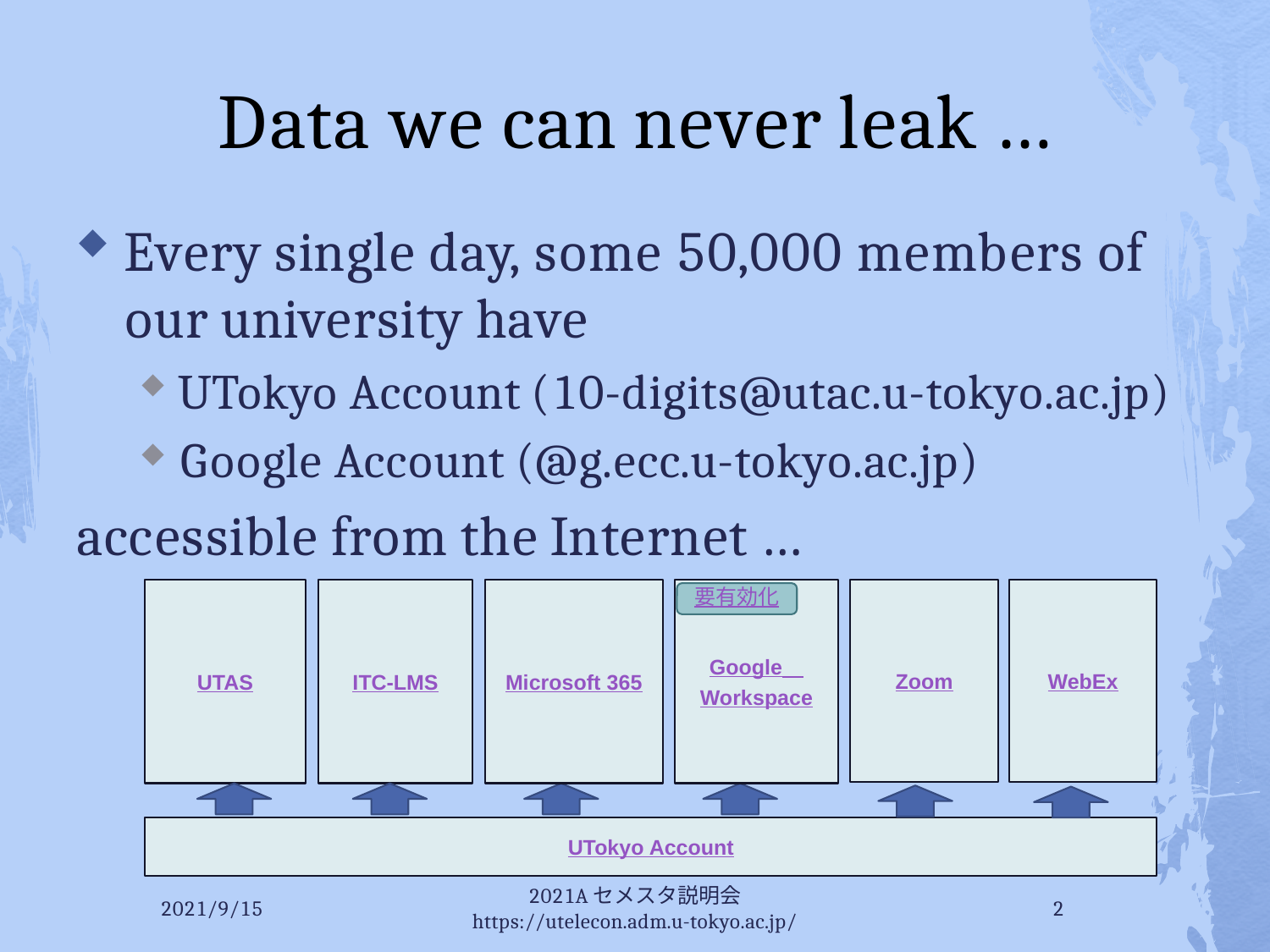

# Data we can never leak …
Every single day, some 50,000 members of our university have
UTokyo Account (10-digits@utac.u-tokyo.ac.jp)
Google Account (@g.ecc.u-tokyo.ac.jp)
accessible from the Internet …
UTAS
ITC-LMS
Microsoft 365
Google　Workspace
Zoom
WebEx

UTokyo Account
要有効化
2021/9/15
2021Aセメスタ説明会 https://utelecon.adm.u-tokyo.ac.jp/
2